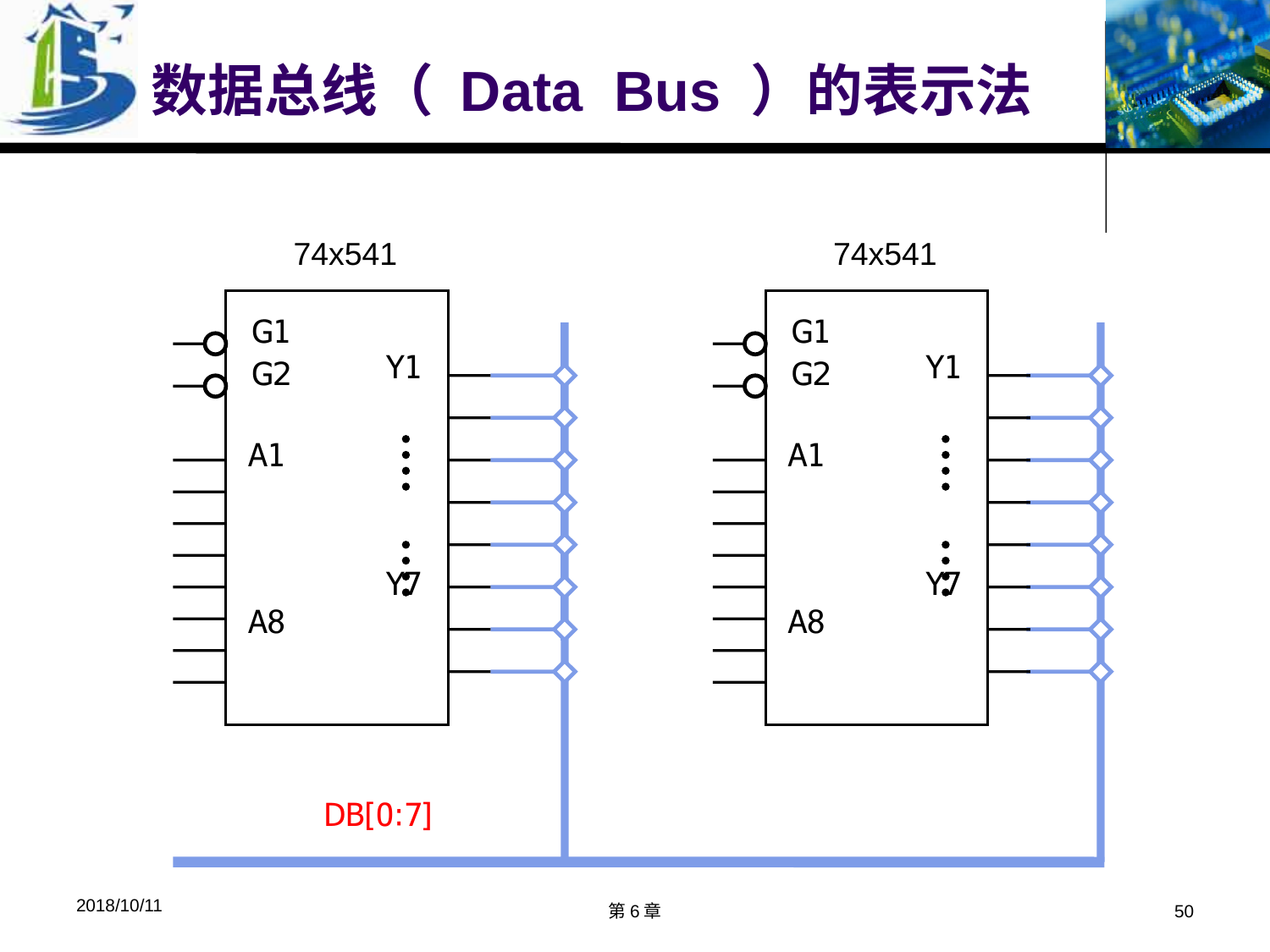

# 数据总线（ Data  Bus ）的表示法
74x541

G1
G2

Y1

Y7

A1

A8

74x541

G1
G2

Y1

Y7

A1

A8

DB[0:7]

2018/10/11
第6章
50